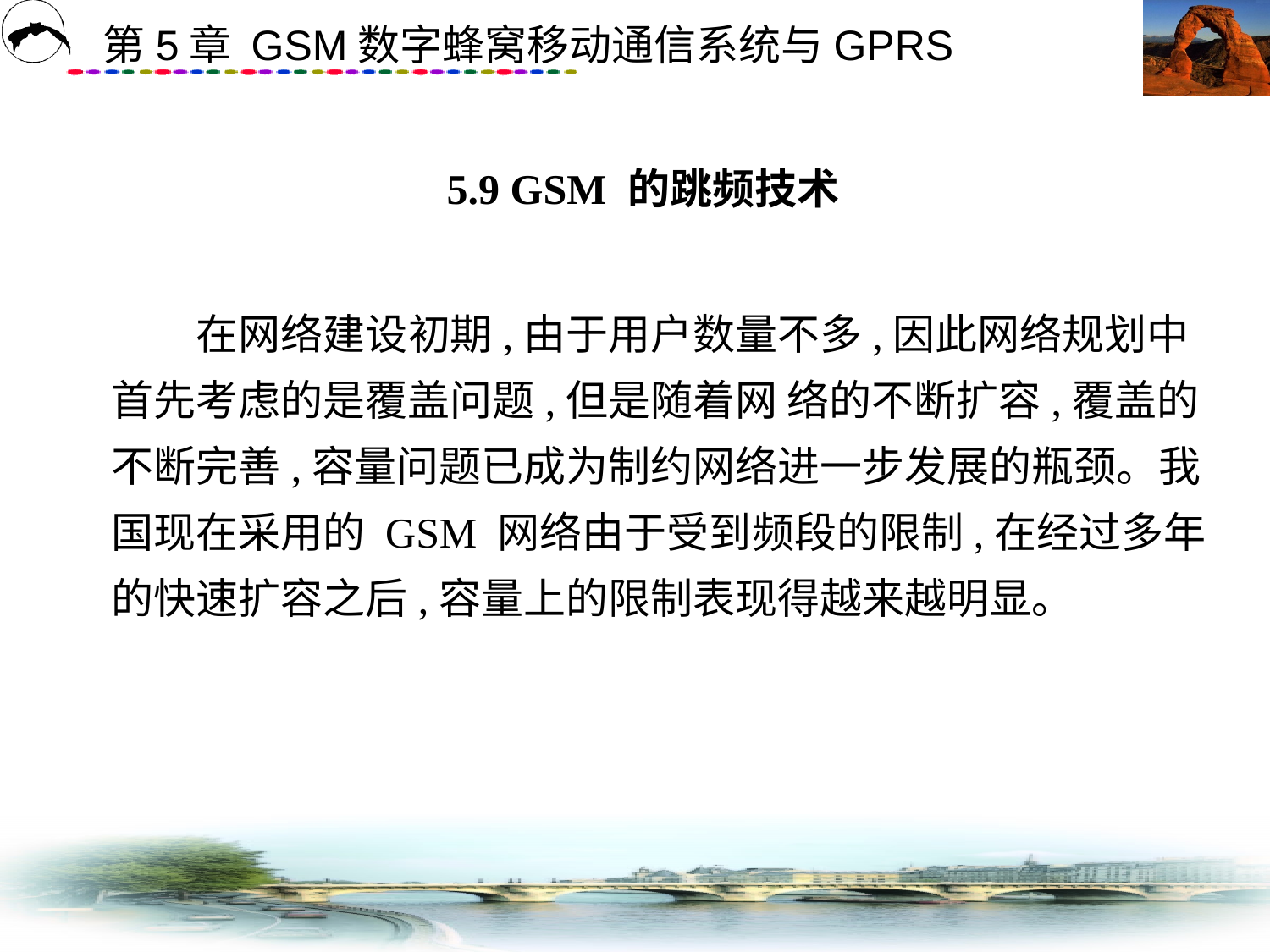

# 5.9 GSM 的跳频技术
　　在网络建设初期,由于用户数量不多,因此网络规划中首先考虑的是覆盖问题,但是随着网 络的不断扩容,覆盖的不断完善,容量问题已成为制约网络进一步发展的瓶颈。我国现在采用的 GSM 网络由于受到频段的限制,在经过多年的快速扩容之后,容量上的限制表现得越来越明显。